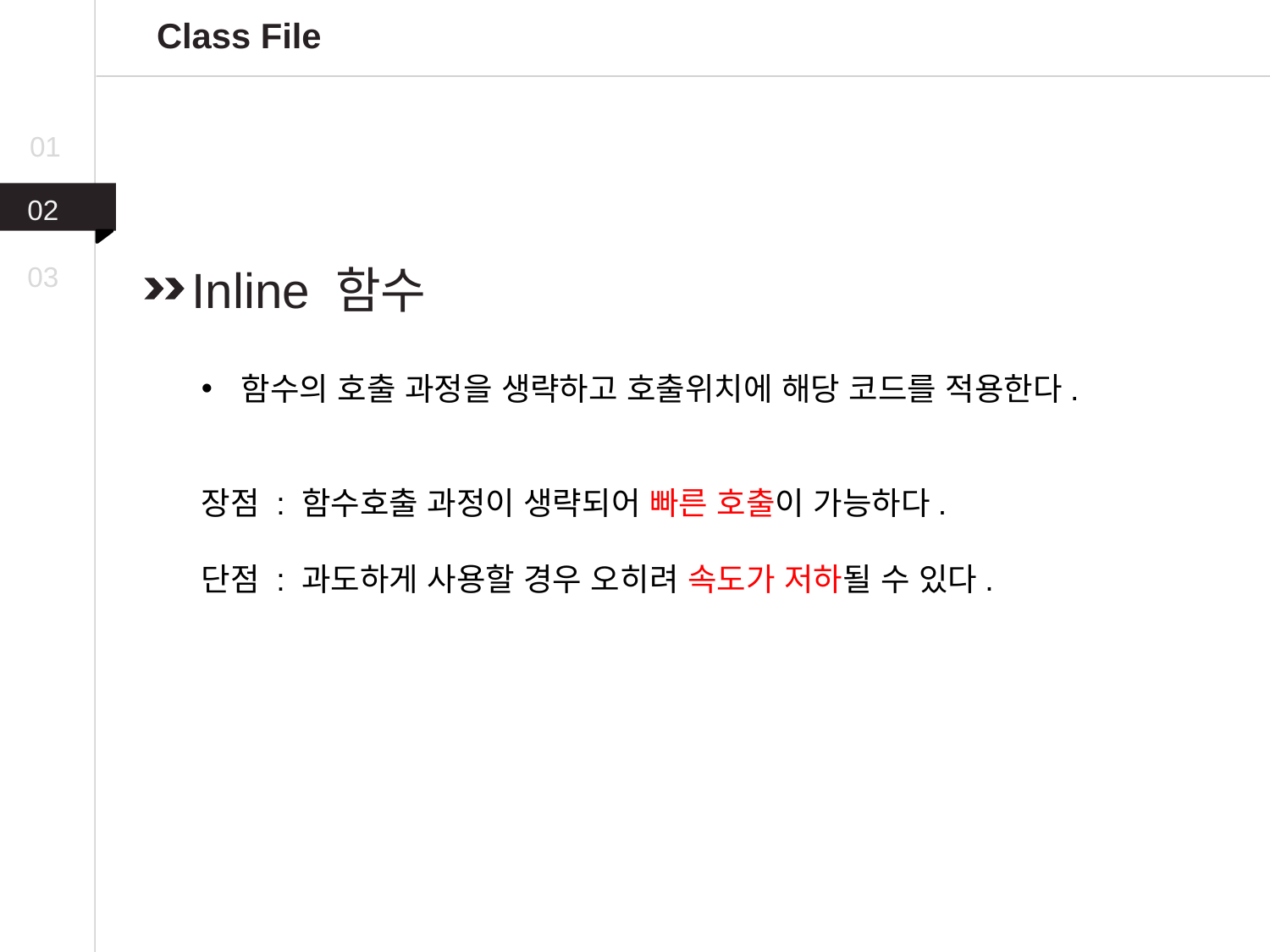

Class File
01

02

03
Inline 함수

함수의 호출 과정을 생략하고 호출위치에 해당 코드를 적용한다.

장점 : 함수호출 과정이 생략되어 빠른 호출이 가능하다.

단점 : 과도하게 사용할 경우 오히려 속도가 저하될 수 있다.